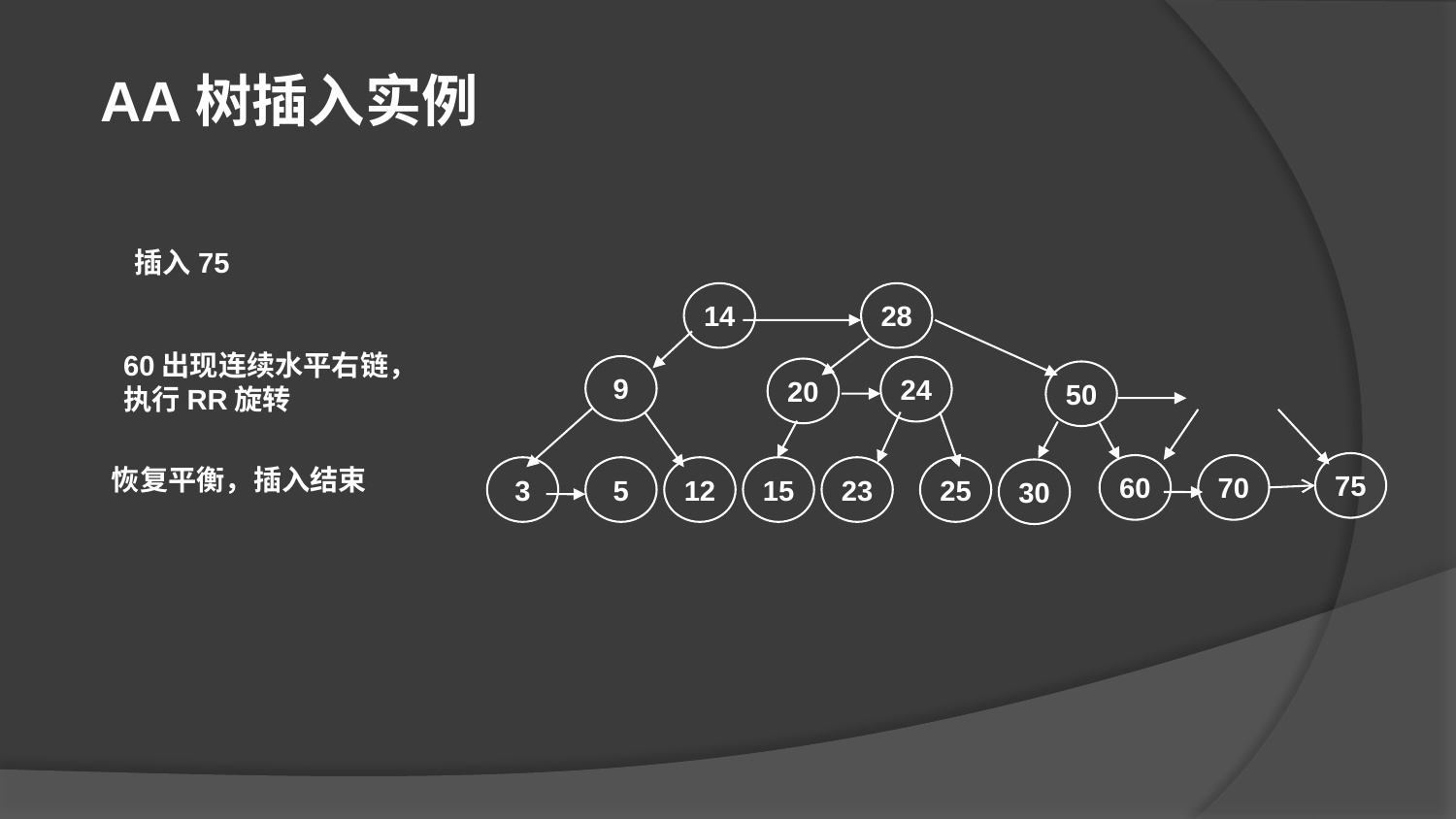

AA树插入实例
插入75
14
28

9
24
20
50

3
5
12
15
23
25
30

60出现连续水平右链，执行RR旋转

75
恢复平衡，插入结束
60
70